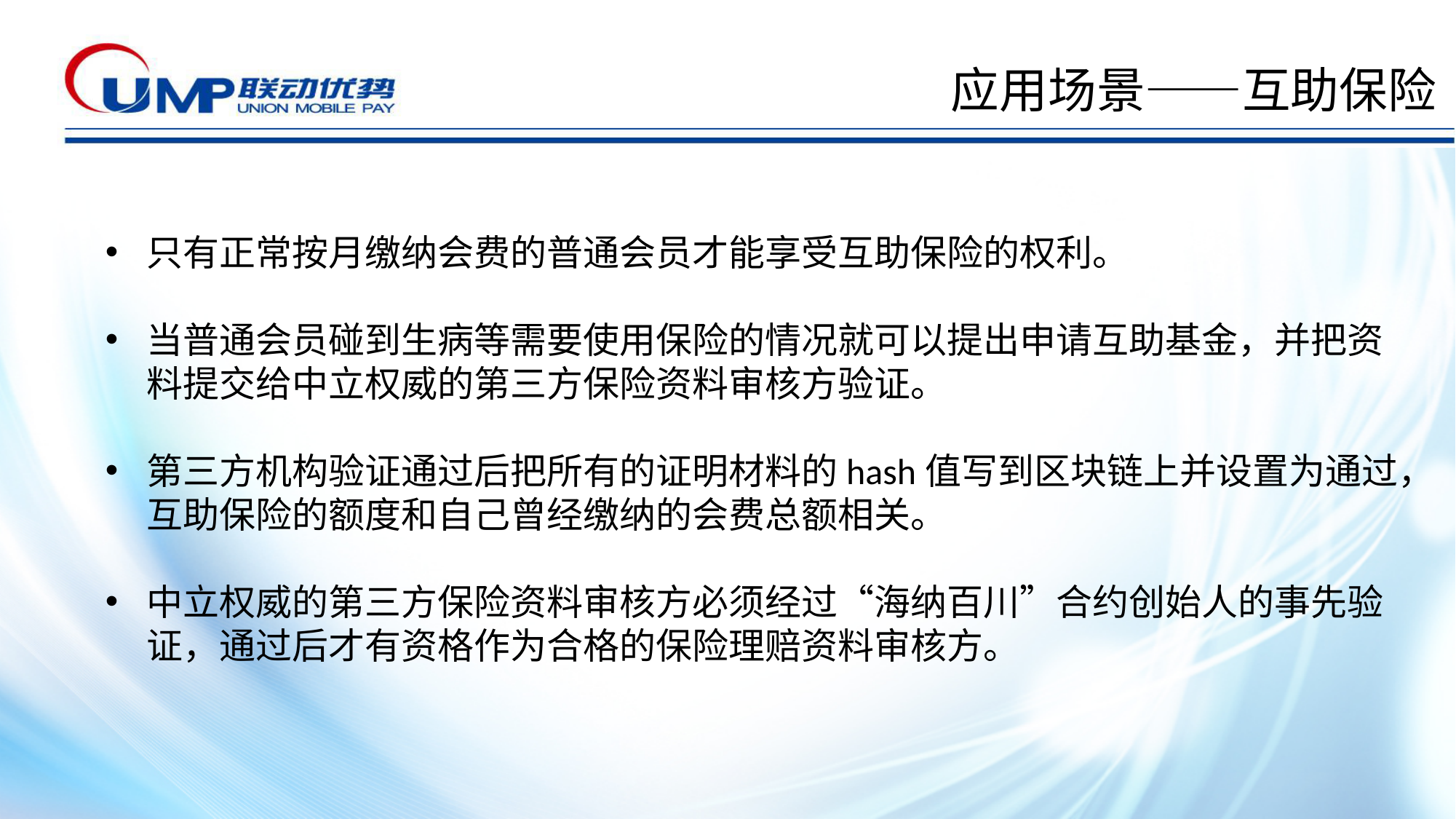

# 应用场景——互助保险
只有正常按月缴纳会费的普通会员才能享受互助保险的权利。

当普通会员碰到生病等需要使用保险的情况就可以提出申请互助基金，并把资料提交给中立权威的第三方保险资料审核方验证。

第三方机构验证通过后把所有的证明材料的hash值写到区块链上并设置为通过，互助保险的额度和自己曾经缴纳的会费总额相关。

中立权威的第三方保险资料审核方必须经过“海纳百川”合约创始人的事先验证，通过后才有资格作为合格的保险理赔资料审核方。